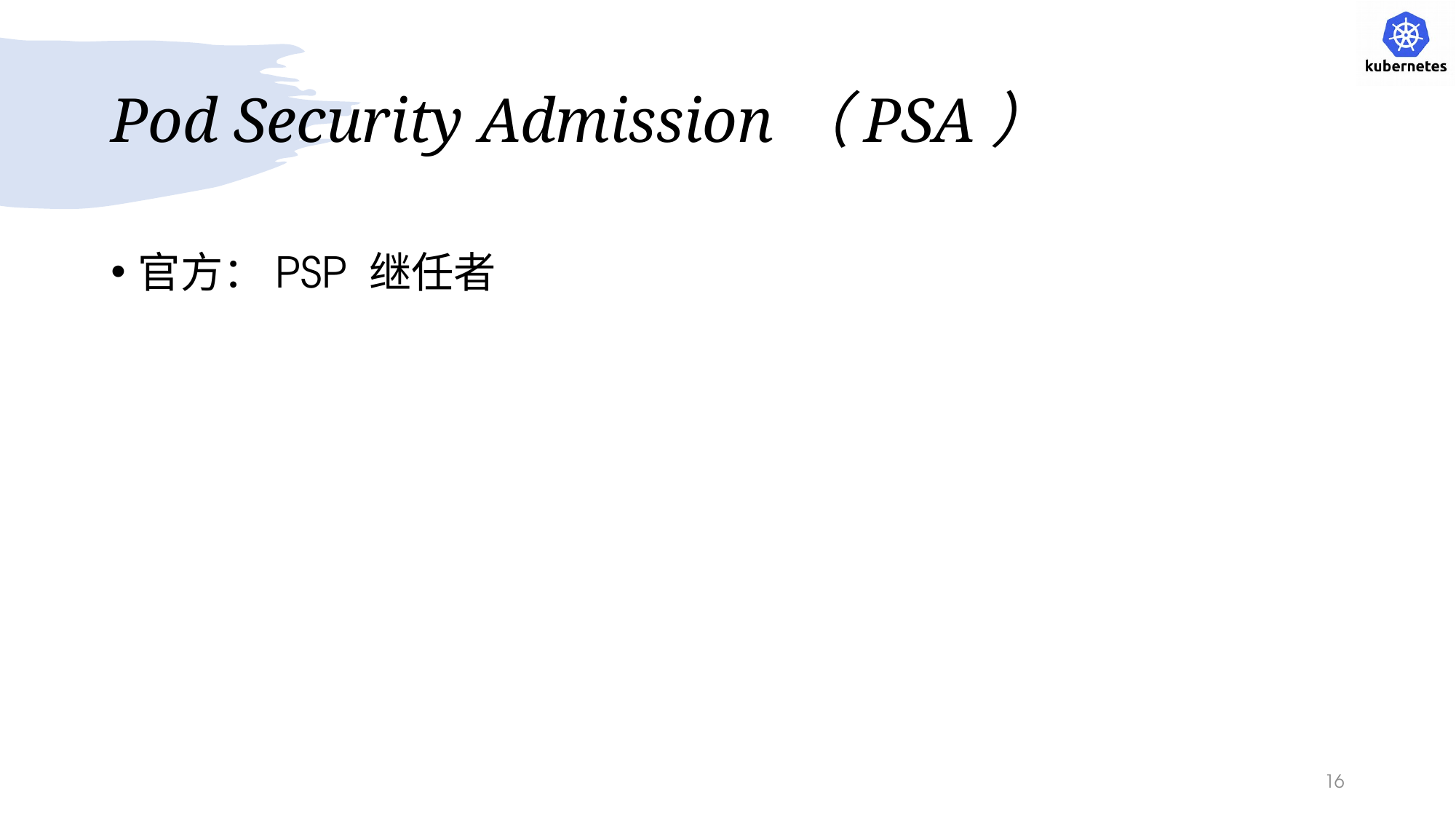

# Pod Security Admission（PSA）
官方：PSP 继任者

16